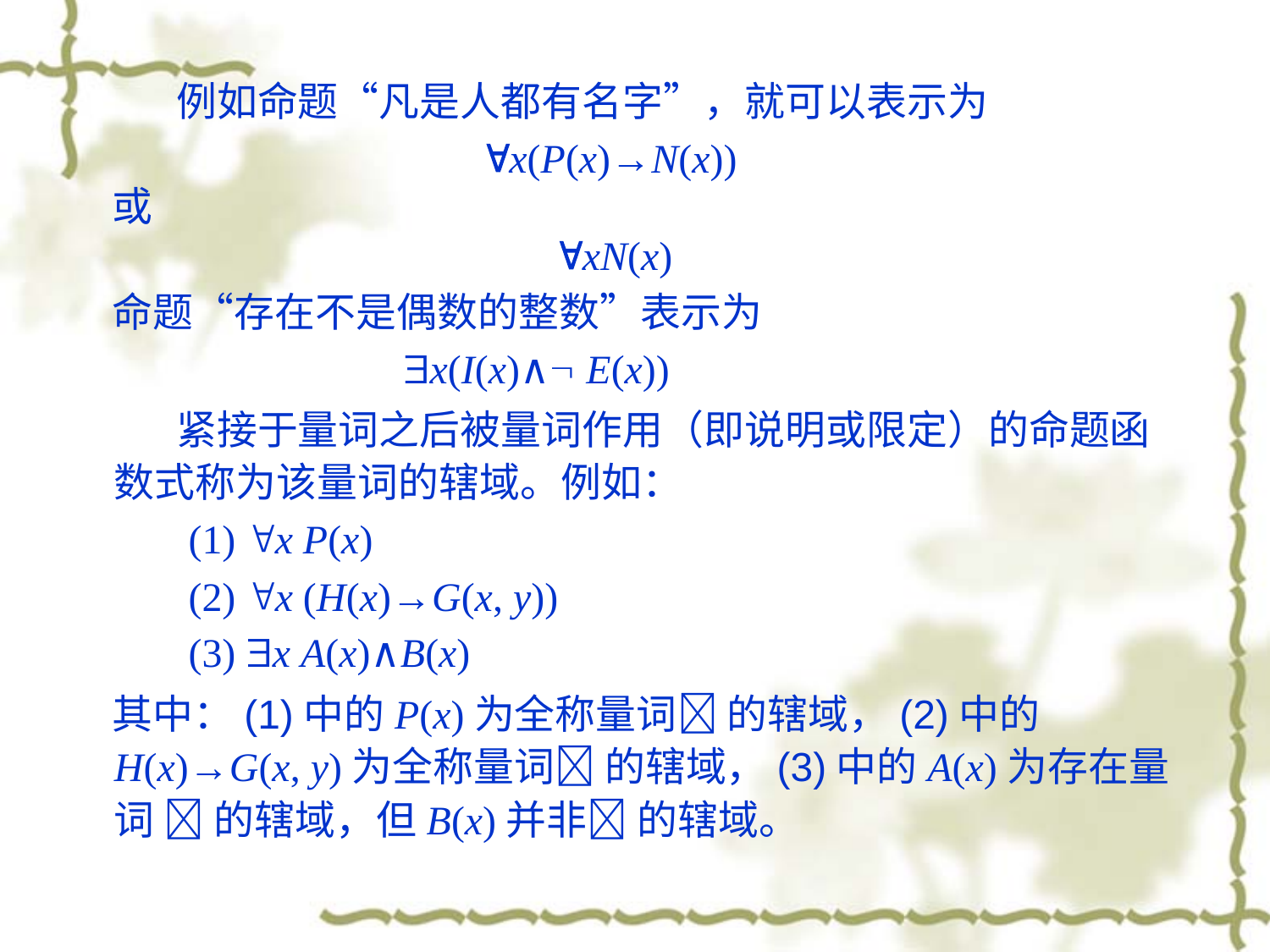

例如命题“凡是人都有名字”，就可以表示为
                 ∀x(P(x)→N(x))
    或
                    ∀xN(x)
    命题“存在不是偶数的整数”表示为
                              ∃x(I(x)∧¬ E(x))
           紧接于量词之后被量词作用（即说明或限定）的命题函数式称为该量词的辖域。例如：
            (1) ∀x P(x)
            (2) ∀x (H(x)→G(x, y))
            (3) ∃x A(x)∧B(x)
    其中：(1)中的P(x)为全称量词∀ 的辖域，(2)中的H(x)→G(x, y)为全称量词∀ 的辖域，(3)中的A(x)为存在量词 ∃ 的辖域，但B(x)并非∃ 的辖域。